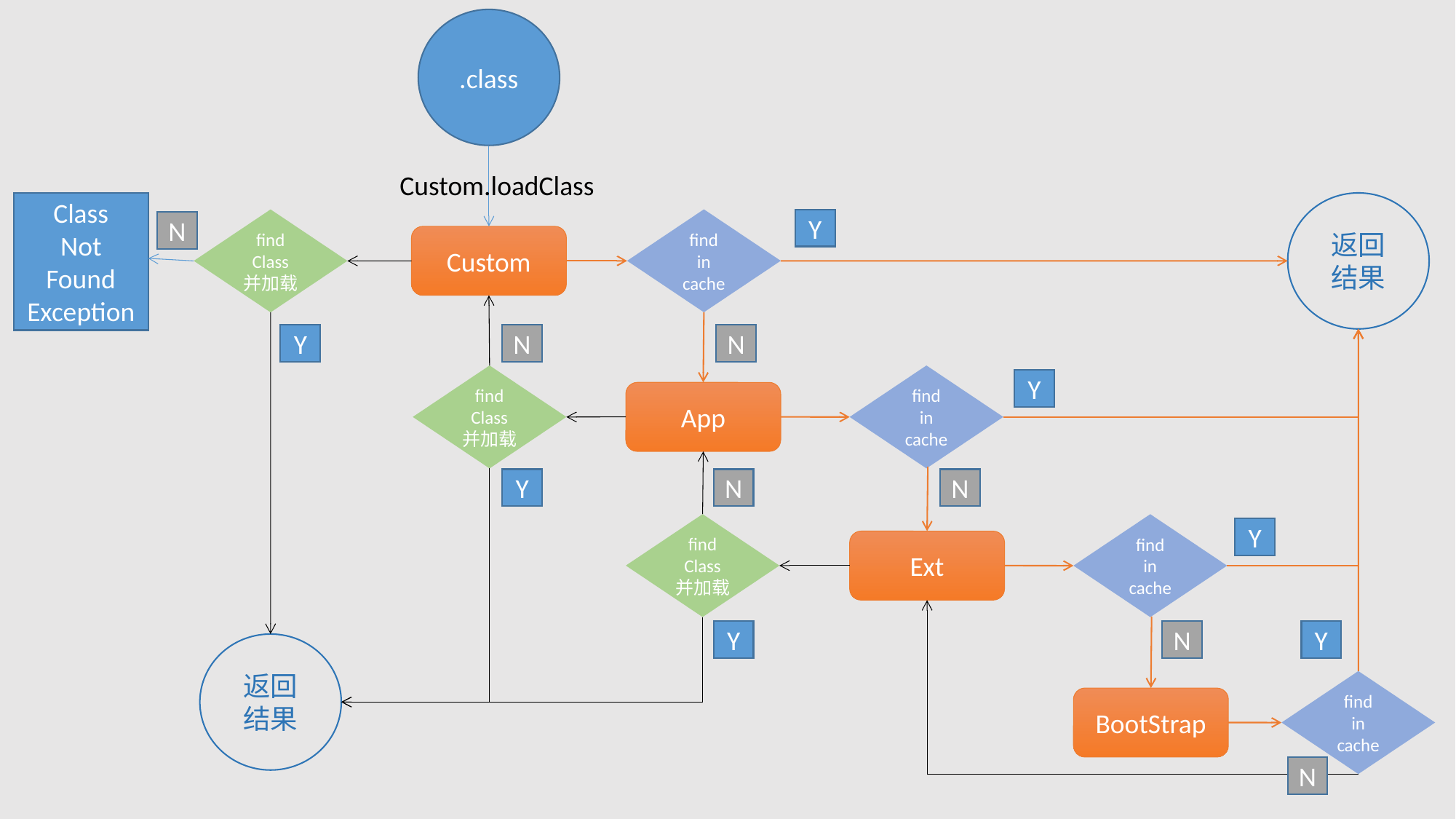

.class
Custom.loadClass
Class
Not
Found
Exception
返回结果
find
in
cache
Y
find
Class
并加载
N
Custom
Y
N
N
find
Class
并加载
find
in
cache
Y
App
Y
N
N
find
Class
并加载
find
in
cache
Y
Ext
Y
N
Y
返回结果
find
in
cache
BootStrap
N